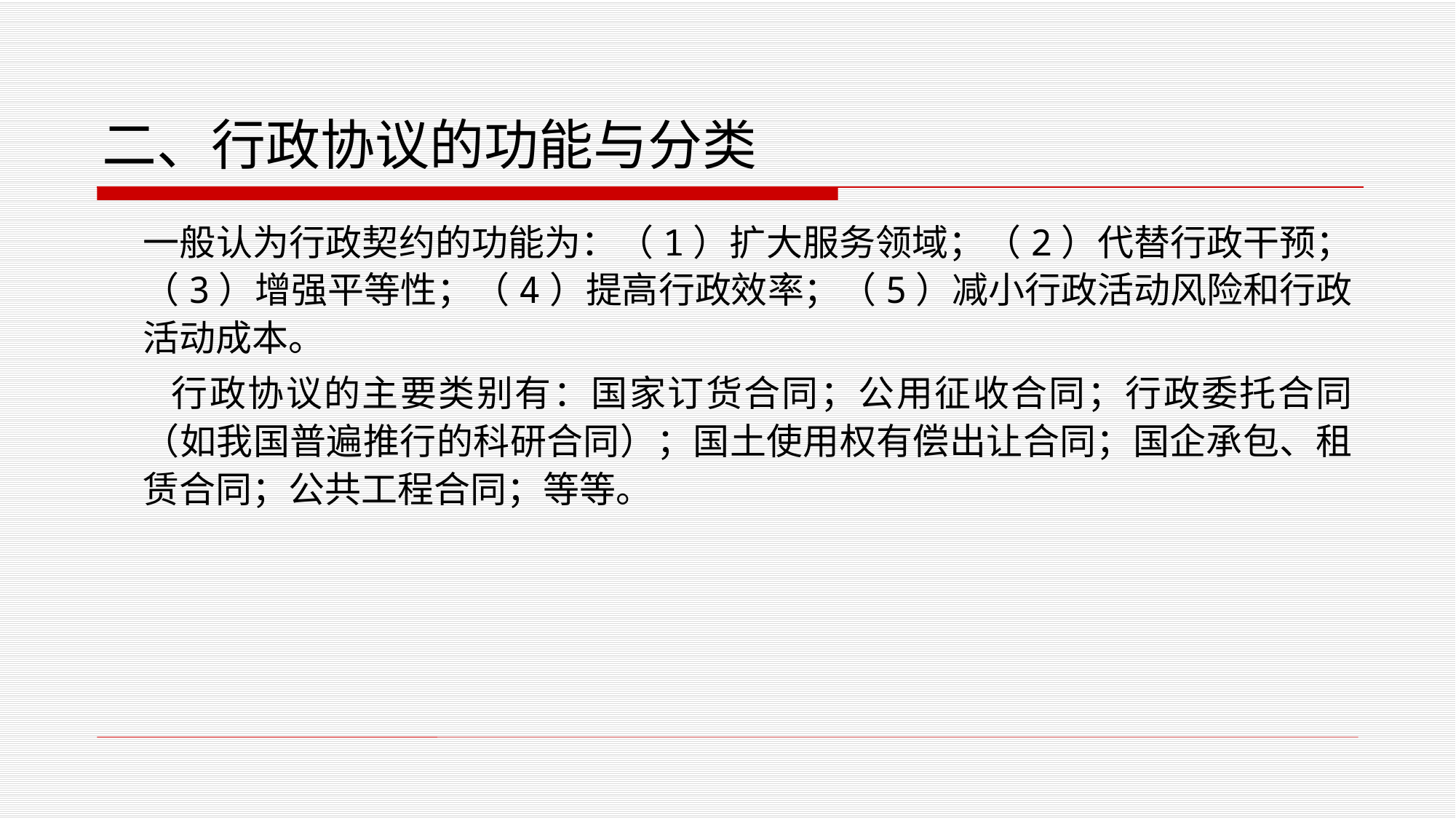

# 二、行政协议的功能与分类
    一般认为行政契约的功能为：（1）扩大服务领域；（2）代替行政干预；（3）增强平等性；（4）提高行政效率；（5）减小行政活动风险和行政活动成本。
      行政协议的主要类别有：国家订货合同；公用征收合同；行政委托合同（如我国普遍推行的科研合同）；国土使用权有偿出让合同；国企承包、租赁合同；公共工程合同；等等。